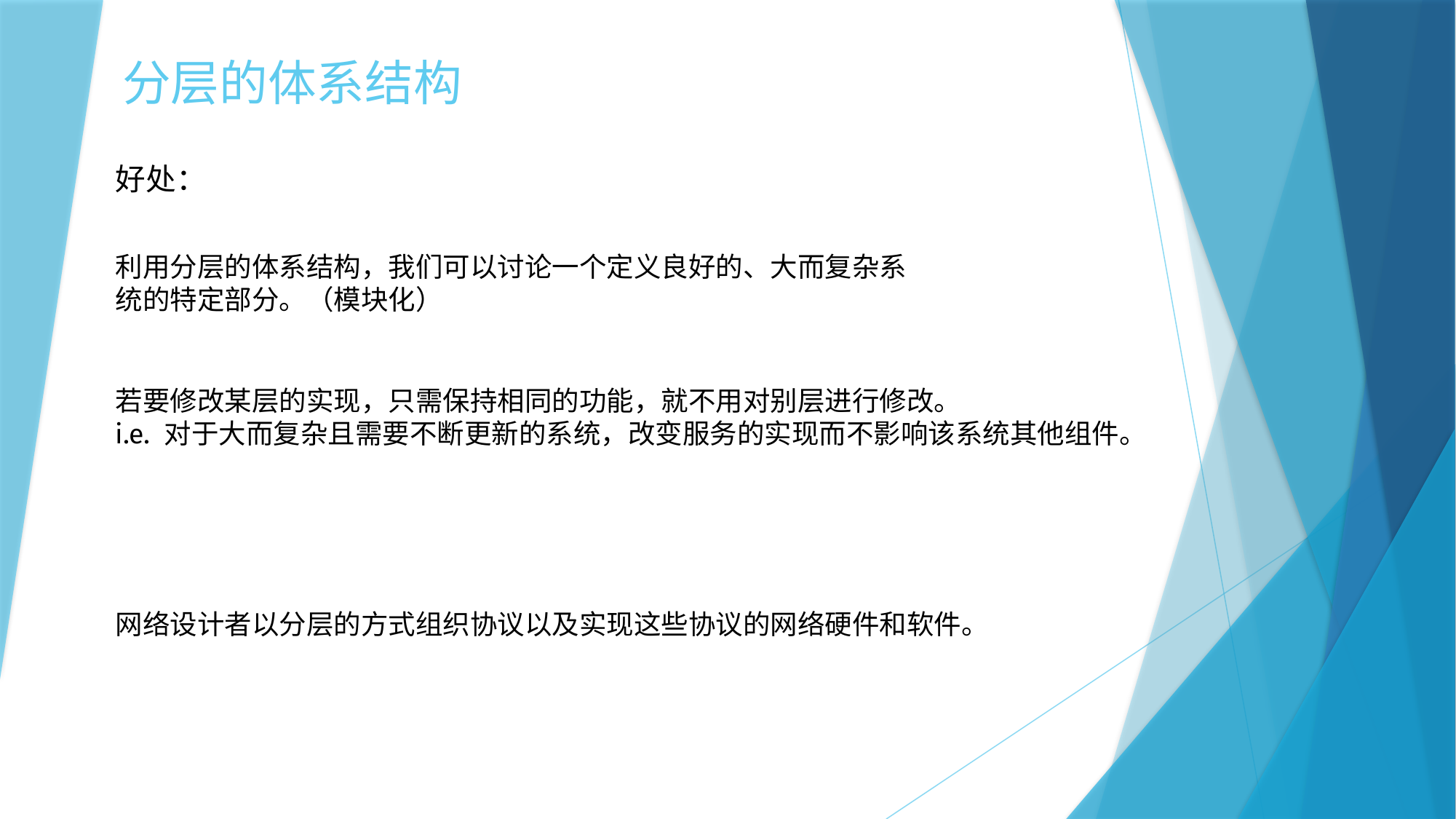

# 分层的体系结构
好处：
利用分层的体系结构，我们可以讨论一个定义良好的、大而复杂系统的特定部分。（模块化）
若要修改某层的实现，只需保持相同的功能，就不用对别层进行修改。
i.e. 对于大而复杂且需要不断更新的系统，改变服务的实现而不影响该系统其他组件。
网络设计者以分层的方式组织协议以及实现这些协议的网络硬件和软件。